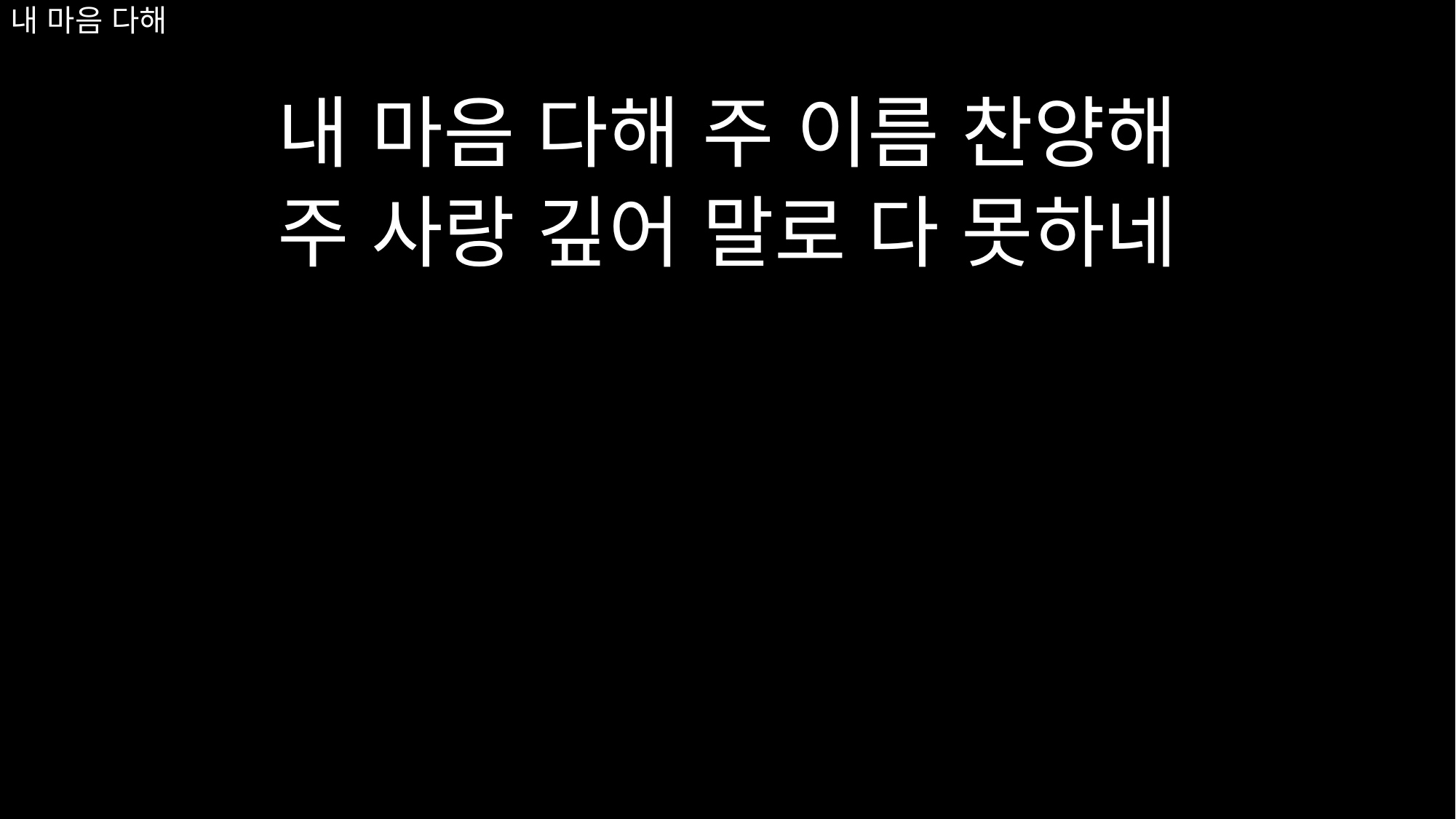

# 내 마음 다해
내 마음 다해 주 이름 찬양해
주 사랑 깊어 말로 다 못하네